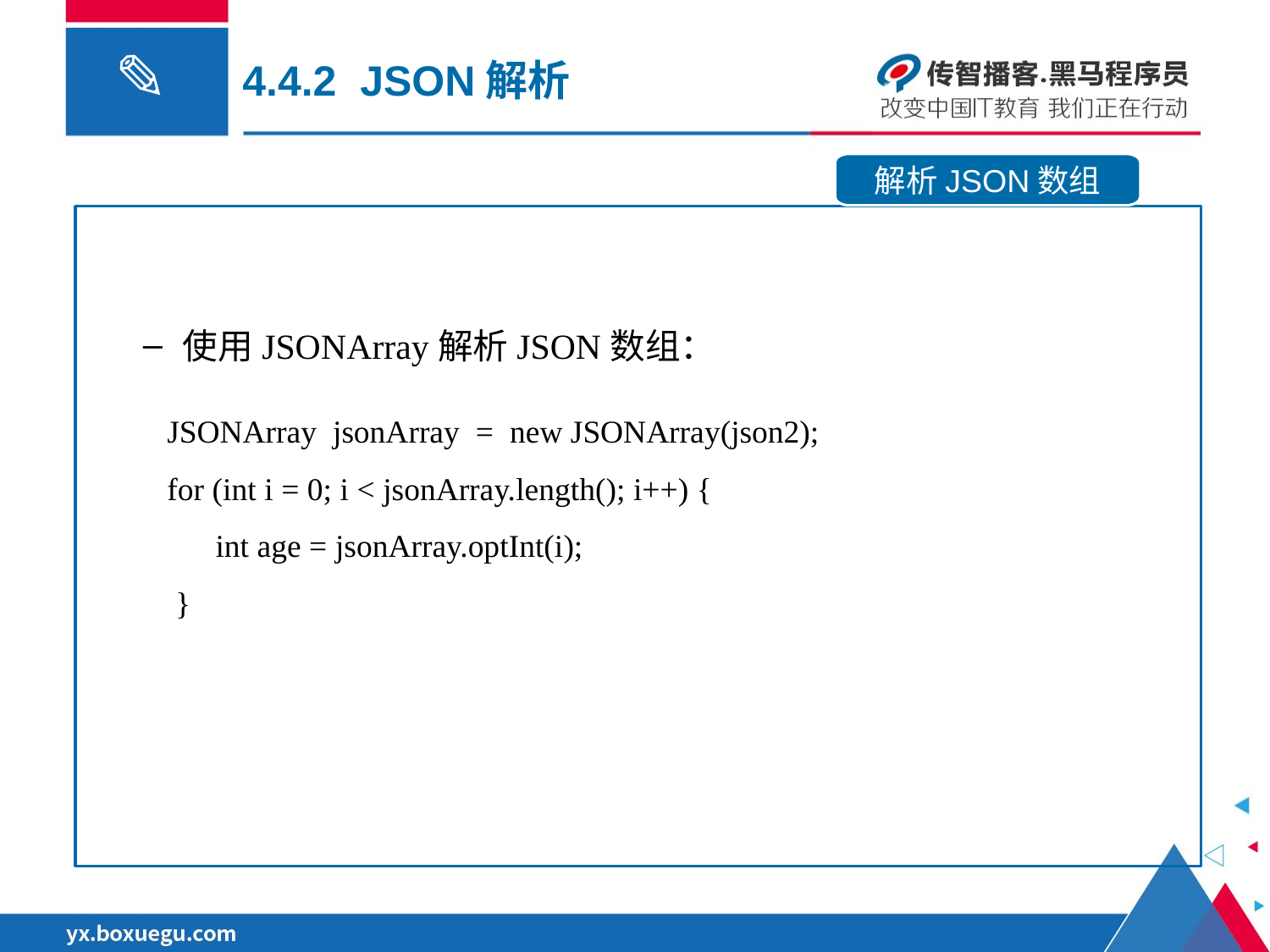

4.4.2  JSON解析

解析JSON数组

使用JSONArray解析JSON数组：

     JSONArray  jsonArray  =  new JSONArray(json2);
     for (int i = 0; i < jsonArray.length(); i++) {
           int age = jsonArray.optInt(i);
      }